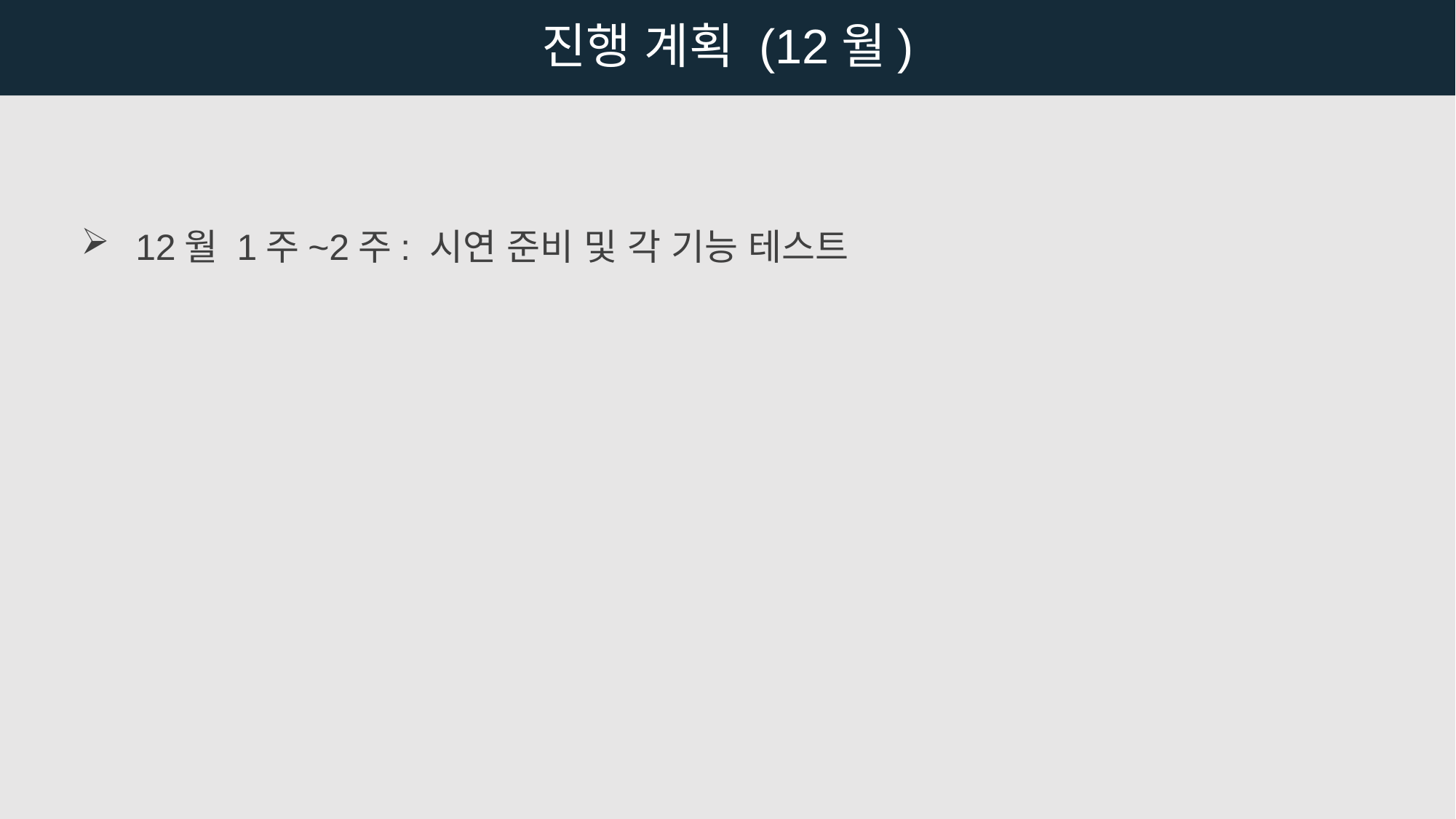

진행 계획 (12월)
12월 1주~2주: 시연 준비 및 각 기능 테스트